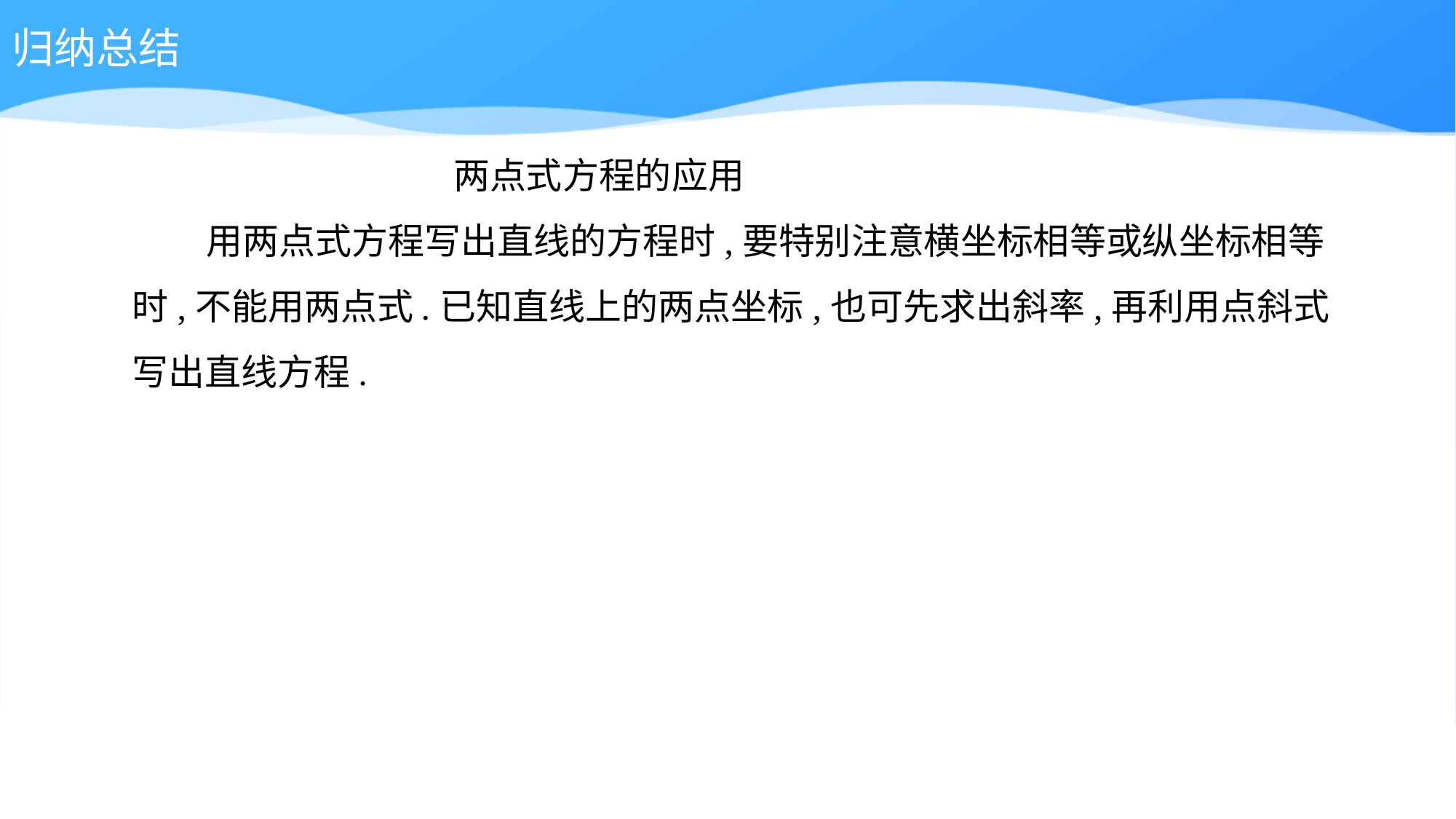

归纳总结
                                          两点式方程的应用
        用两点式方程写出直线的方程时,要特别注意横坐标相等或纵坐标相等时,不能用两点式.已知直线上的两点坐标,也可先求出斜率,再利用点斜式写出直线方程.